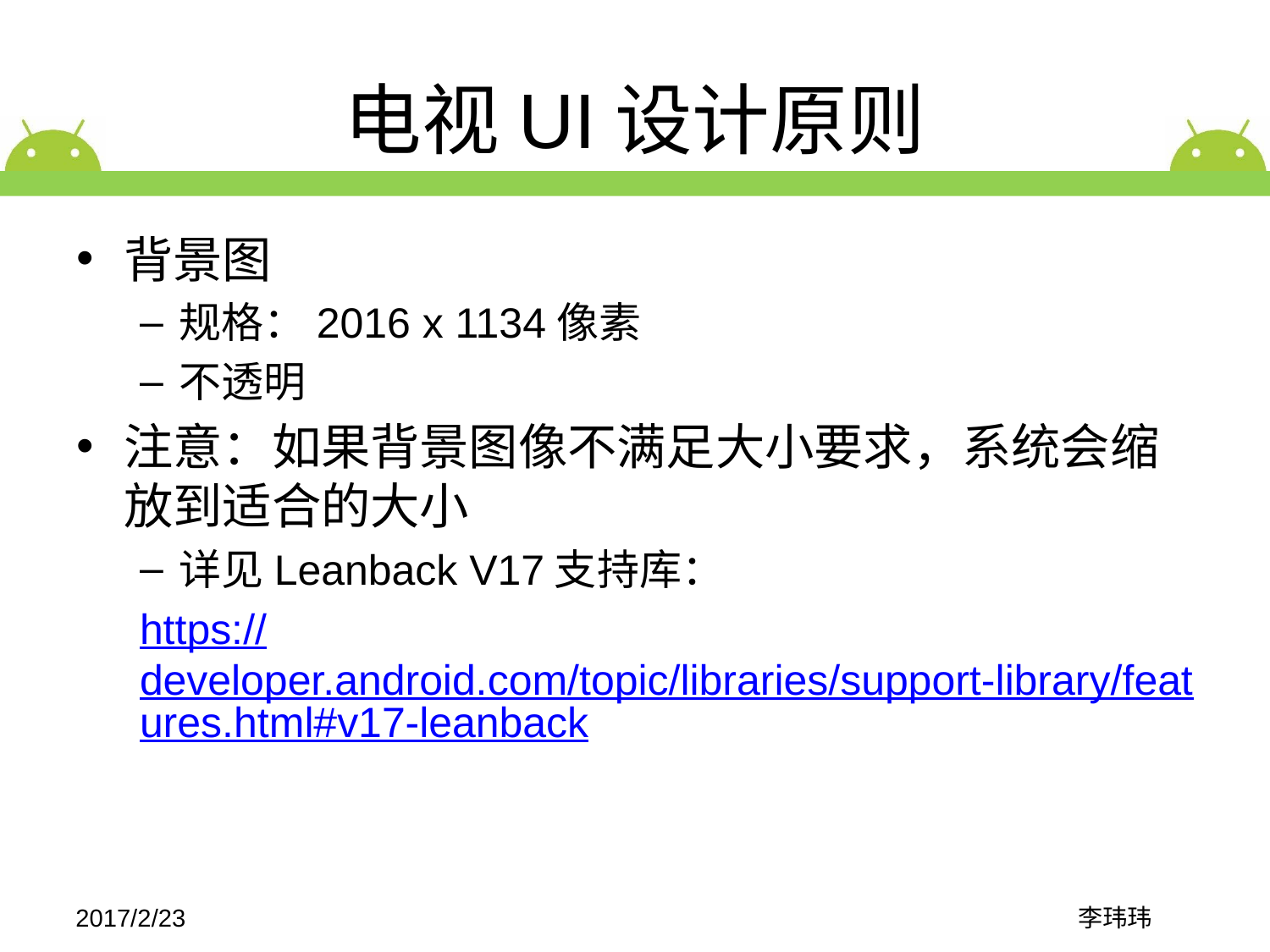

# 电视UI设计原则
背景图
规格：2016 x 1134像素
不透明
注意：如果背景图像不满足大小要求，系统会缩放到适合的大小
详见Leanback V17支持库：
https://developer.android.com/topic/libraries/support-library/features.html#v17-leanback